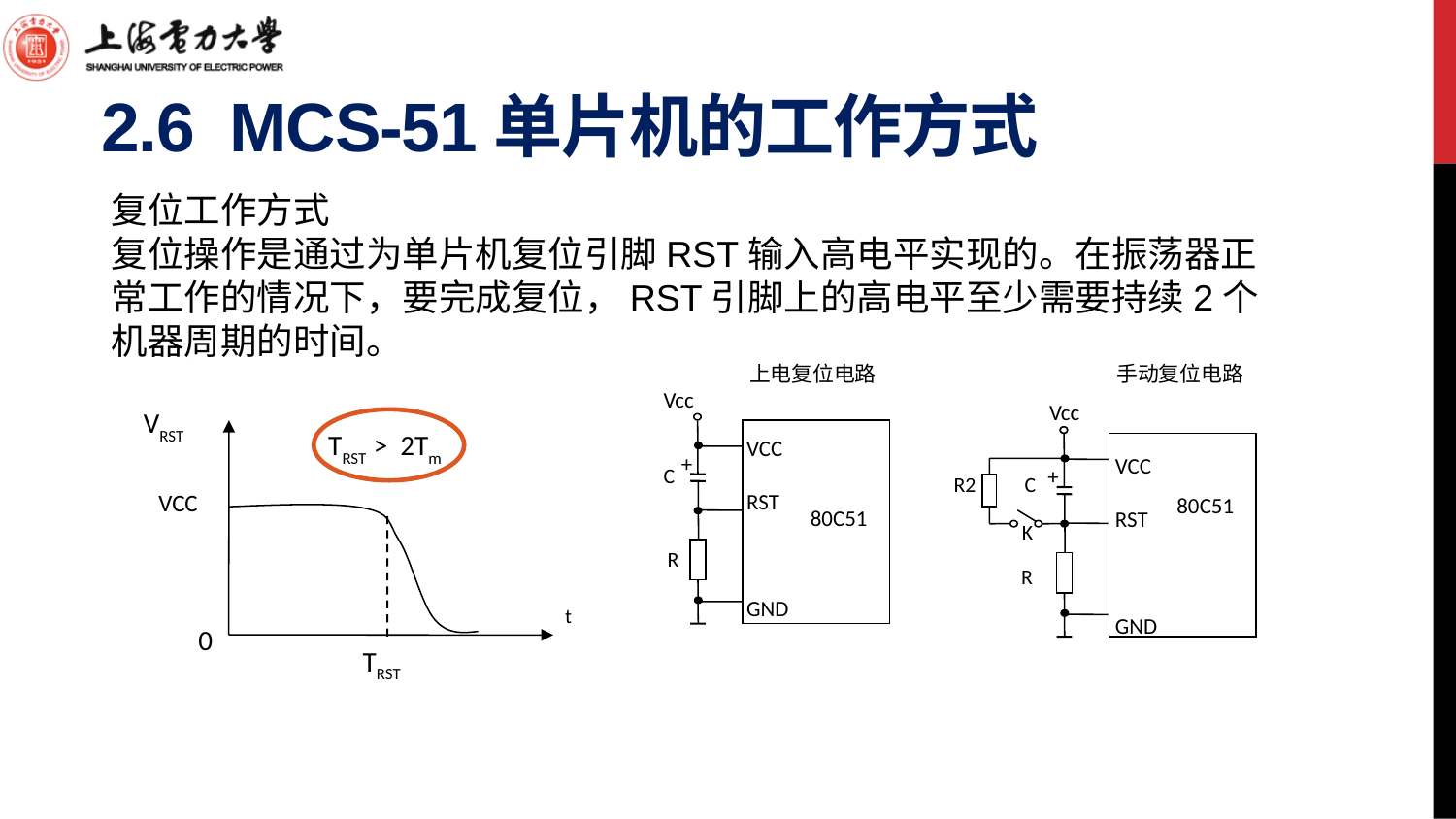

# 2.6  MCS-51单片机的工作方式
复位工作方式
复位操作是通过为单片机复位引脚RST输入高电平实现的。在振荡器正常工作的情况下，要完成复位，RST引脚上的高电平至少需要持续2个机器周期的时间。
上电复位电路
手动复位电路
Vcc

+

80C51

C
R
Vcc

80C51

+

R2

C
K

R
VCC

RST

GND

VCC

RST

GND

VRST

0

t
VCC
TRST  >  2Tm
TRST